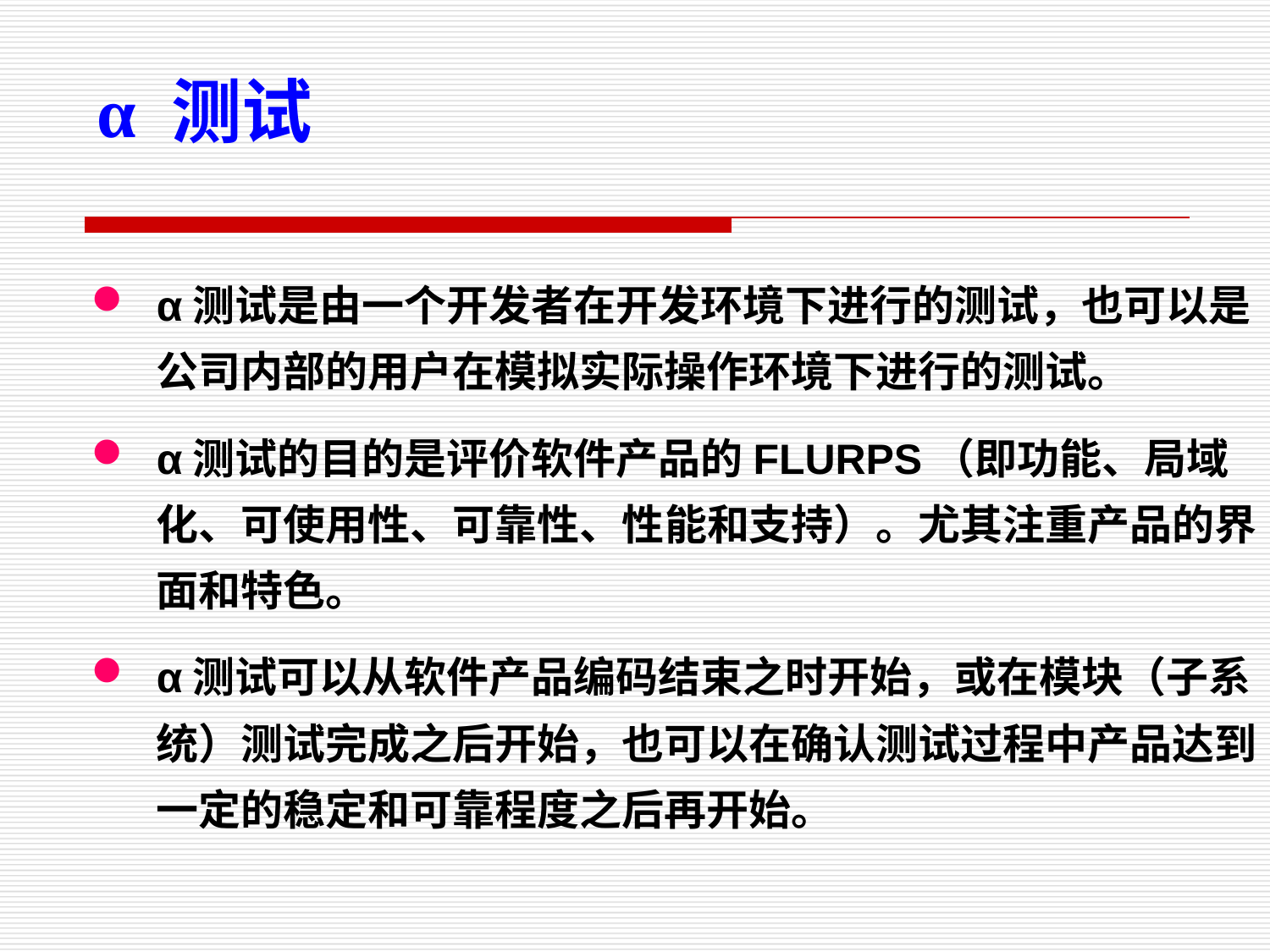

α 测试
α测试是由一个开发者在开发环境下进行的测试，也可以是公司内部的用户在模拟实际操作环境下进行的测试。
α测试的目的是评价软件产品的FLURPS（即功能、局域化、可使用性、可靠性、性能和支持）。尤其注重产品的界面和特色。
α测试可以从软件产品编码结束之时开始，或在模块（子系统）测试完成之后开始，也可以在确认测试过程中产品达到一定的稳定和可靠程度之后再开始。